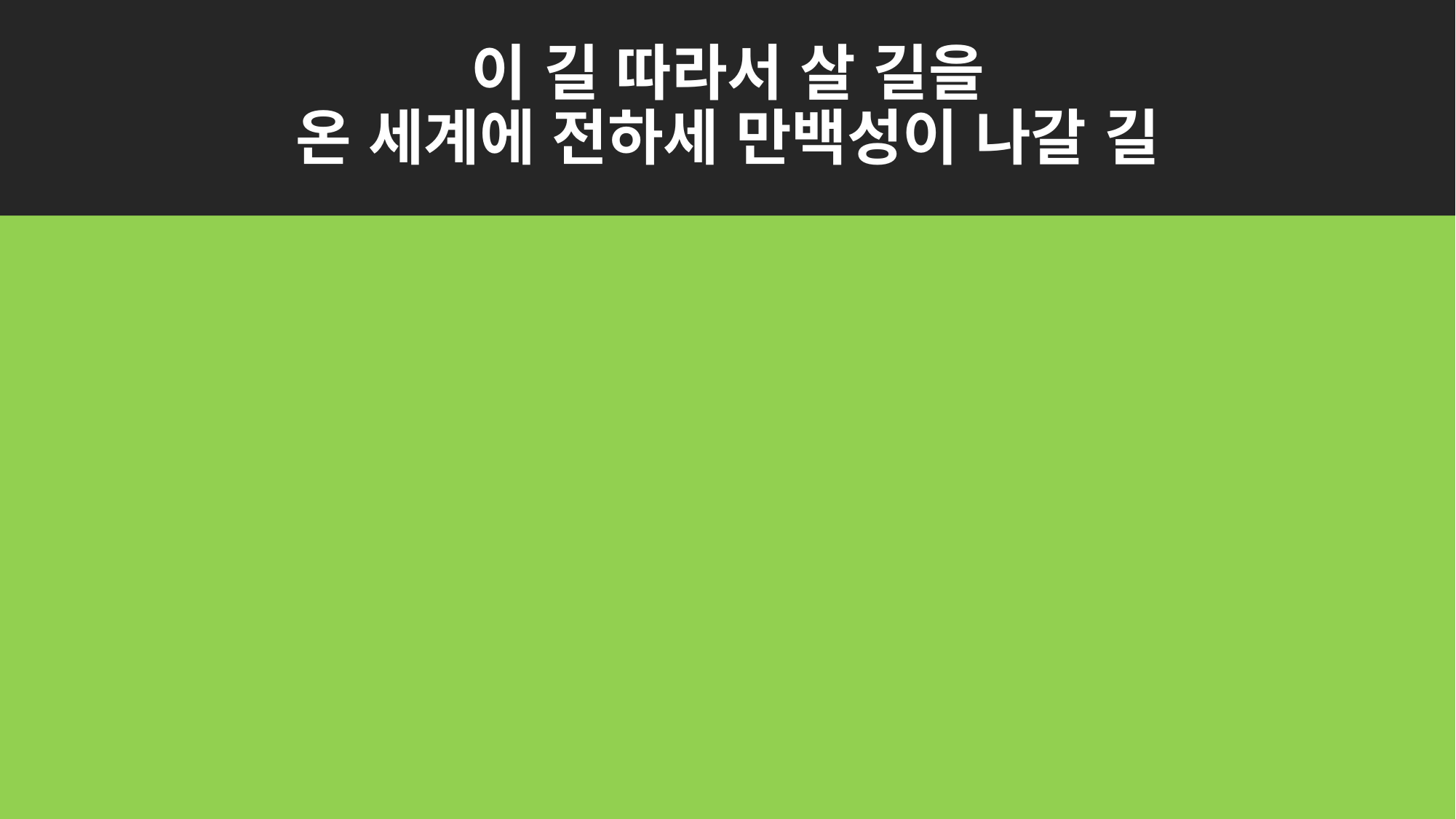

# 이 길 따라서 살 길을 온 세계에 전하세 만백성이 나갈 길